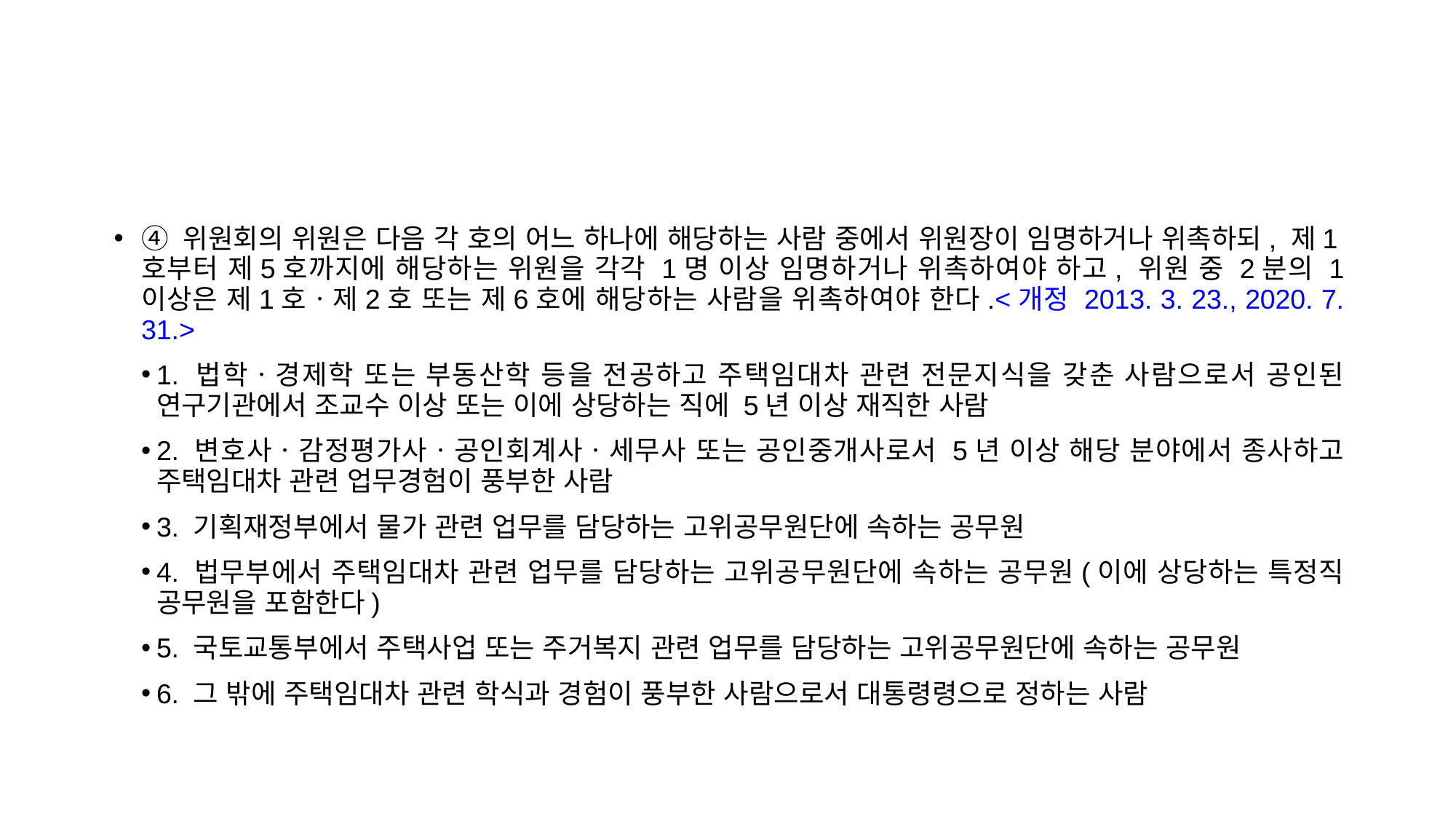

④ 위원회의 위원은 다음 각 호의 어느 하나에 해당하는 사람 중에서 위원장이 임명하거나 위촉하되, 제1호부터 제5호까지에 해당하는 위원을 각각 1명 이상 임명하거나 위촉하여야 하고, 위원 중 2분의 1 이상은 제1호ㆍ제2호 또는 제6호에 해당하는 사람을 위촉하여야 한다.<개정 2013. 3. 23., 2020. 7. 31.>
1. 법학ㆍ경제학 또는 부동산학 등을 전공하고 주택임대차 관련 전문지식을 갖춘 사람으로서 공인된 연구기관에서 조교수 이상 또는 이에 상당하는 직에 5년 이상 재직한 사람
2. 변호사ㆍ감정평가사ㆍ공인회계사ㆍ세무사 또는 공인중개사로서 5년 이상 해당 분야에서 종사하고 주택임대차 관련 업무경험이 풍부한 사람
3. 기획재정부에서 물가 관련 업무를 담당하는 고위공무원단에 속하는 공무원
4. 법무부에서 주택임대차 관련 업무를 담당하는 고위공무원단에 속하는 공무원(이에 상당하는 특정직 공무원을 포함한다)
5. 국토교통부에서 주택사업 또는 주거복지 관련 업무를 담당하는 고위공무원단에 속하는 공무원
6. 그 밖에 주택임대차 관련 학식과 경험이 풍부한 사람으로서 대통령령으로 정하는 사람